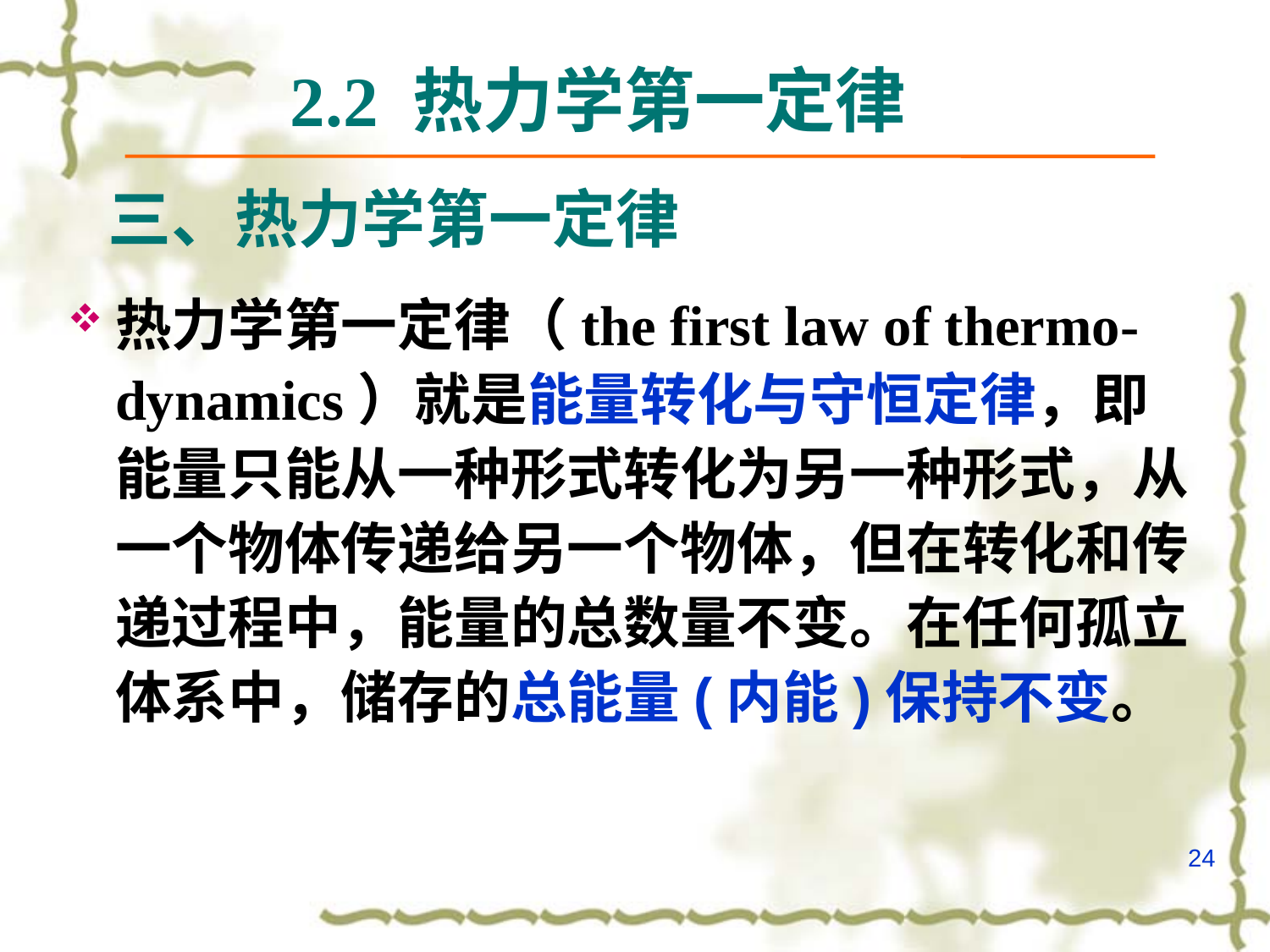

2.2 热力学第一定律

# 三、热力学第一定律
热力学第一定律（the first law of thermo-dynamics）就是能量转化与守恒定律，即能量只能从一种形式转化为另一种形式，从一个物体传递给另一个物体，但在转化和传递过程中，能量的总数量不变。在任何孤立体系中，储存的总能量(内能)保持不变。
24